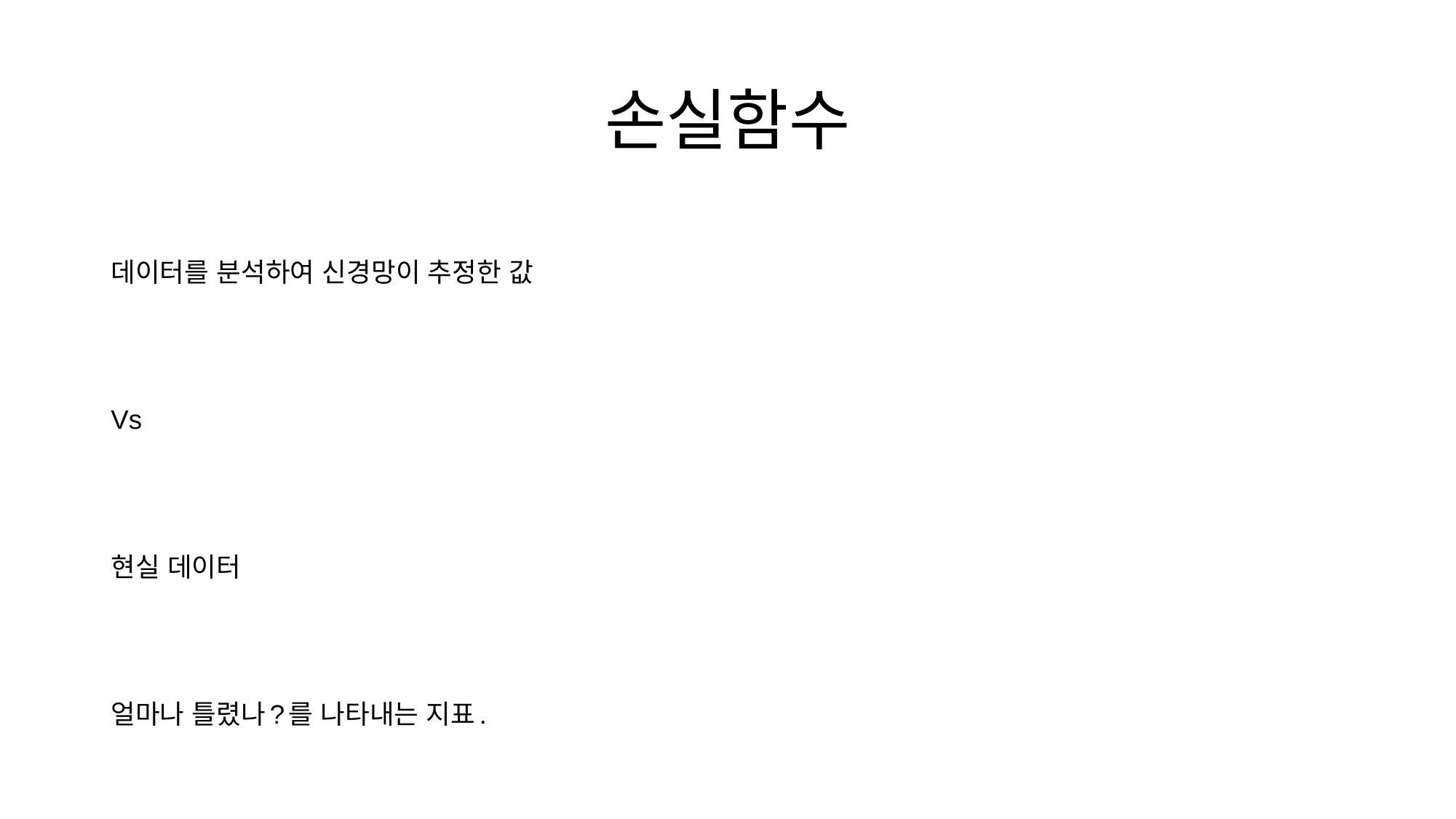

# 손실함수
데이터를 분석하여 신경망이 추정한 값

Vs

현실 데이터

얼마나 틀렸나?를 나타내는 지표.